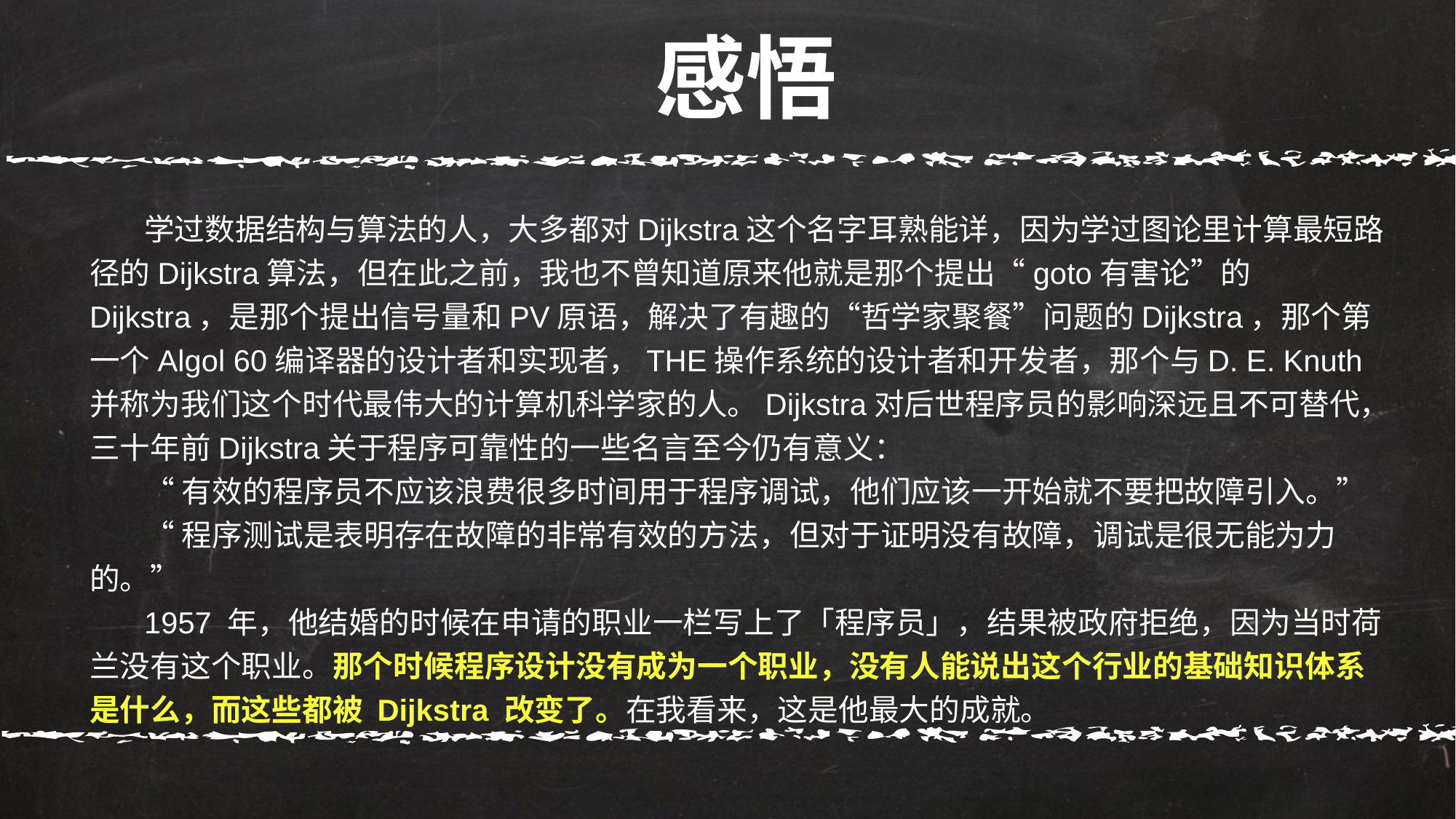

感悟

学过数据结构与算法的人，大多都对Dijkstra这个名字耳熟能详，因为学过图论里计算最短路径的Dijkstra算法，但在此之前，我也不曾知道原来他就是那个提出“goto有害论”的Dijkstra，是那个提出信号量和PV原语，解决了有趣的“哲学家聚餐”问题的Dijkstra，那个第一个Algol 60编译器的设计者和实现者，THE操作系统的设计者和开发者，那个与D. E. Knuth并称为我们这个时代最伟大的计算机科学家的人。Dijkstra对后世程序员的影响深远且不可替代，三十年前Dijkstra关于程序可靠性的一些名言至今仍有意义：
“有效的程序员不应该浪费很多时间用于程序调试，他们应该一开始就不要把故障引入。”
“程序测试是表明存在故障的非常有效的方法，但对于证明没有故障，调试是很无能为力的。”
1957 年，他结婚的时候在申请的职业一栏写上了「程序员」，结果被政府拒绝，因为当时荷兰没有这个职业。那个时候程序设计没有成为一个职业，没有人能说出这个行业的基础知识体系是什么，而这些都被 Dijkstra 改变了。在我看来，这是他最大的成就。